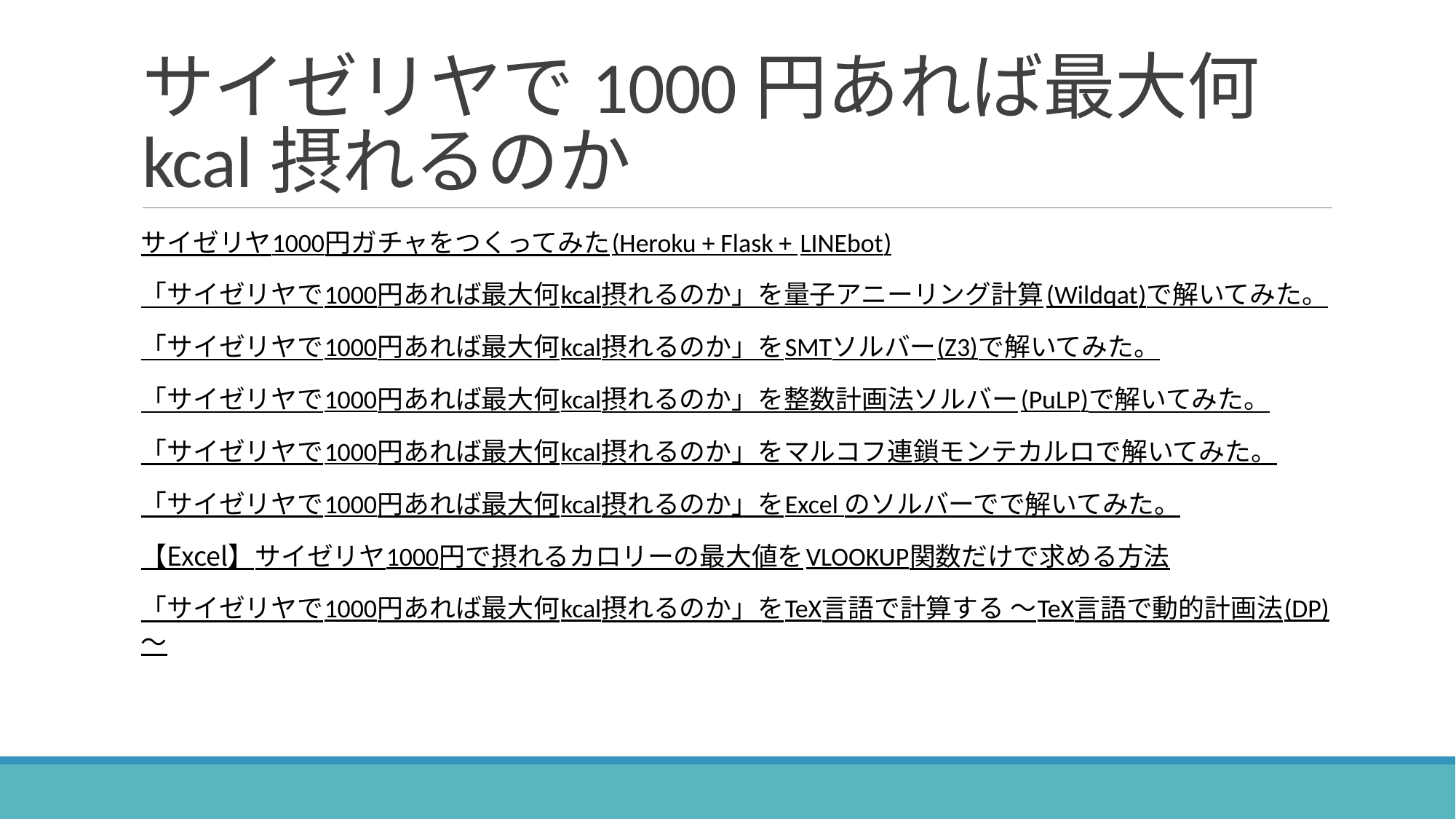

# サイゼリヤで1000円あれば最大何kcal摂れるのか
サイゼリヤ1000円ガチャをつくってみた(Heroku + Flask + LINEbot)
「サイゼリヤで1000円あれば最大何kcal摂れるのか」を量子アニーリング計算(Wildqat)で解いてみた。
「サイゼリヤで1000円あれば最大何kcal摂れるのか」をSMTソルバー(Z3)で解いてみた。
「サイゼリヤで1000円あれば最大何kcal摂れるのか」を整数計画法ソルバー(PuLP)で解いてみた。
「サイゼリヤで1000円あれば最大何kcal摂れるのか」をマルコフ連鎖モンテカルロで解いてみた。
「サイゼリヤで1000円あれば最大何kcal摂れるのか」をExcel のソルバーでで解いてみた。
【Excel】サイゼリヤ1000円で摂れるカロリーの最大値をVLOOKUP関数だけで求める方法
「サイゼリヤで1000円あれば最大何kcal摂れるのか」をTeX言語で計算する ～TeX言語で動的計画法(DP)～